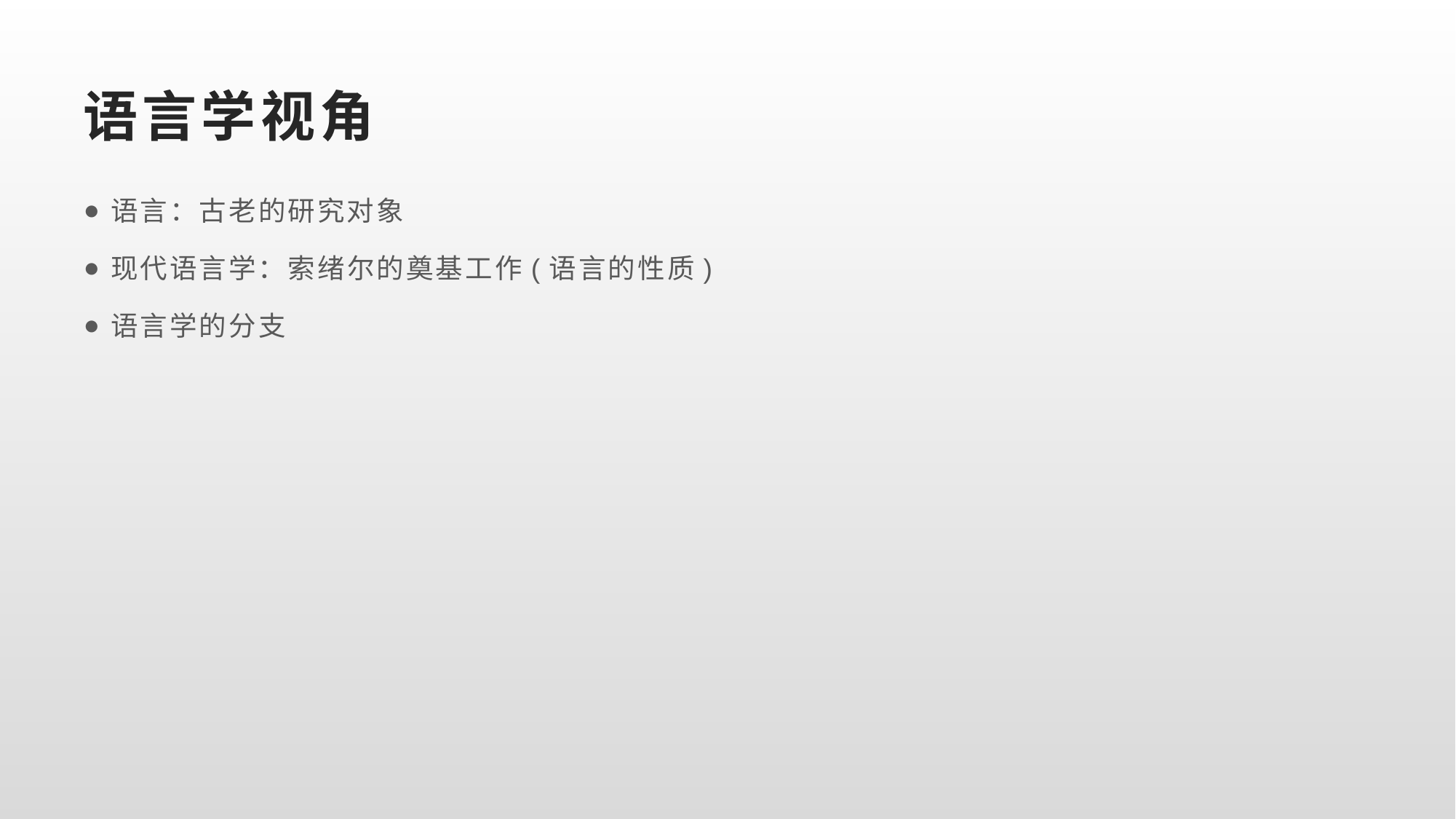

# 语言学视角
语言：古老的研究对象
现代语言学：索绪尔的奠基工作(语言的性质)
语言学的分支